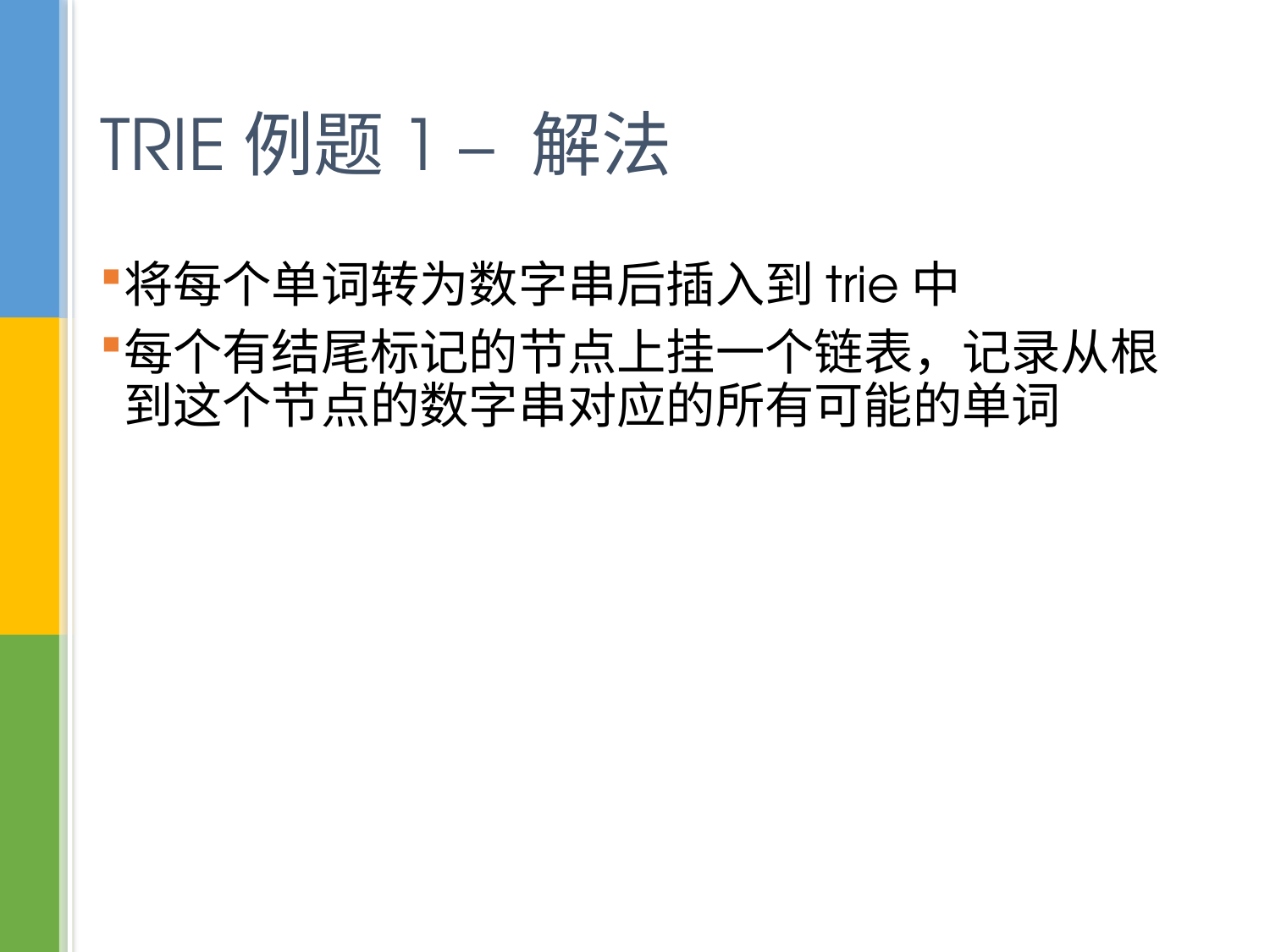

# TRIE例题1 – 解法
将每个单词转为数字串后插入到trie中
每个有结尾标记的节点上挂一个链表，记录从根到这个节点的数字串对应的所有可能的单词